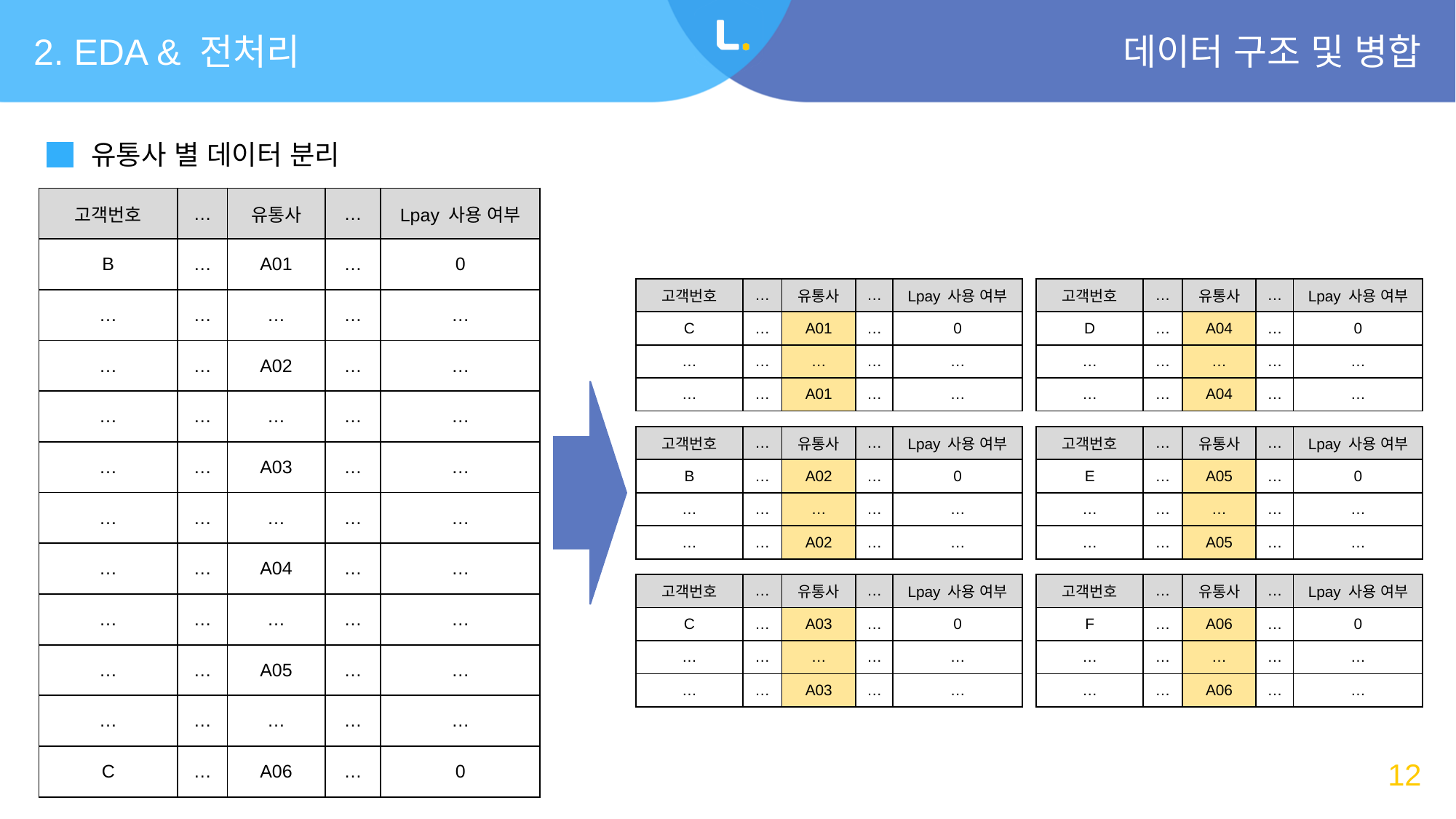

2. EDA & 전처리
데이터 구조 및 병합
유통사 별 데이터 분리

| 고객번호 | … | 유통사 | … | Lpay 사용 여부 |
| --- | --- | --- | --- | --- |
| B | … | A01 | … | 0 |
| … | … | … | … | … |
| … | … | A02 | … | … |
| … | … | … | … | … |
| … | … | A03 | … | … |
| … | … | … | … | … |
| … | … | A04 | … | … |
| … | … | … | … | … |
| … | … | A05 | … | … |
| … | … | … | … | … |
| C | … | A06 | … | 0 |
| 고객번호 | … | 유통사 | … | Lpay 사용 여부 |
| --- | --- | --- | --- | --- |
| C | … | A01 | … | 0 |
| … | … | … | … | … |
| … | … | A01 | … | … |
| 고객번호 | … | 유통사 | … | Lpay 사용 여부 |
| --- | --- | --- | --- | --- |
| D | … | A04 | … | 0 |
| … | … | … | … | … |
| … | … | A04 | … | … |

| 고객번호 | … | 유통사 | … | Lpay 사용 여부 |
| --- | --- | --- | --- | --- |
| B | … | A02 | … | 0 |
| … | … | … | … | … |
| … | … | A02 | … | … |
| 고객번호 | … | 유통사 | … | Lpay 사용 여부 |
| --- | --- | --- | --- | --- |
| E | … | A05 | … | 0 |
| … | … | … | … | … |
| … | … | A05 | … | … |
| 고객번호 | … | 유통사 | … | Lpay 사용 여부 |
| --- | --- | --- | --- | --- |
| C | … | A03 | … | 0 |
| … | … | … | … | … |
| … | … | A03 | … | … |
| 고객번호 | … | 유통사 | … | Lpay 사용 여부 |
| --- | --- | --- | --- | --- |
| F | … | A06 | … | 0 |
| … | … | … | … | … |
| … | … | A06 | … | … |
12